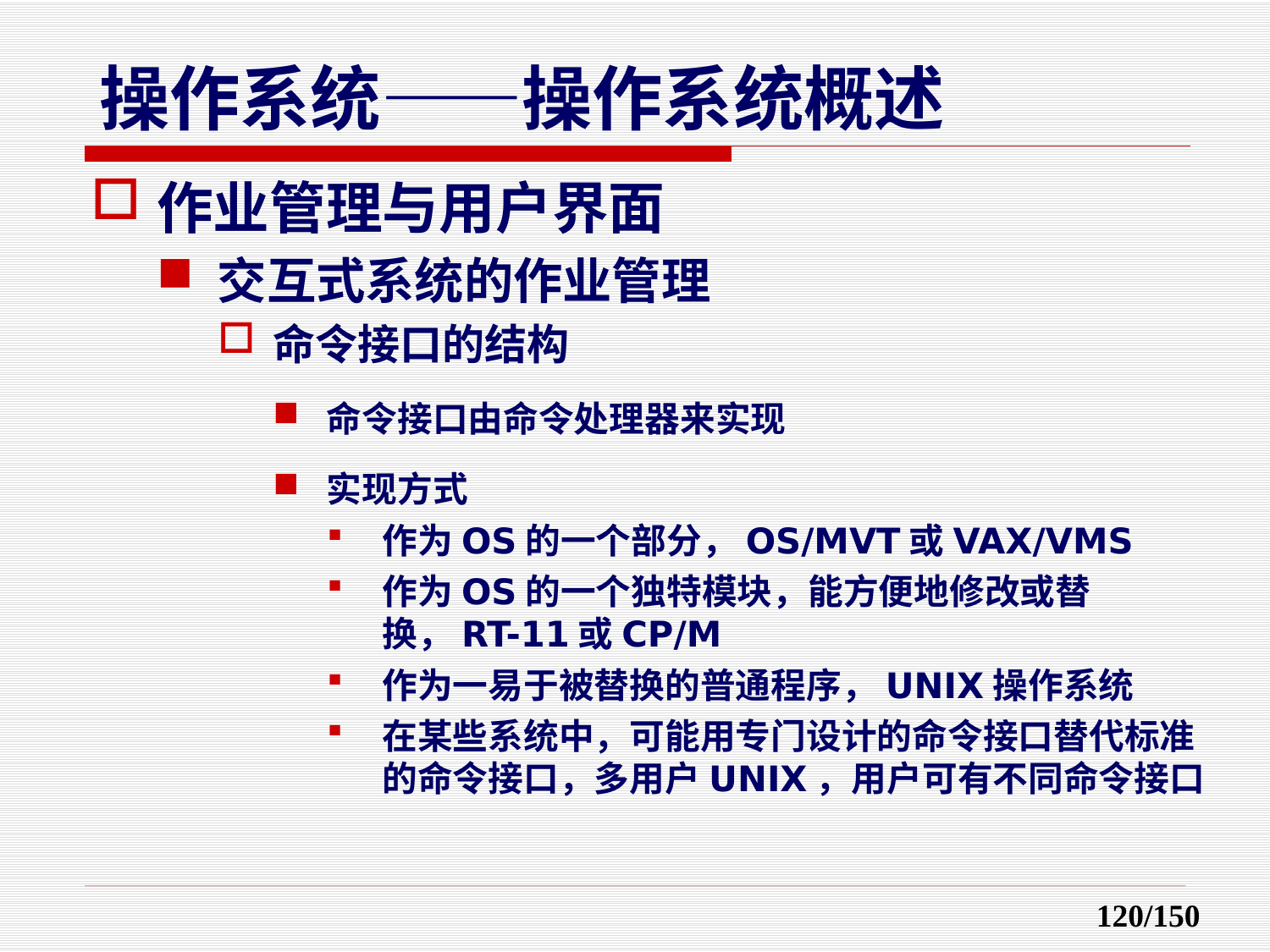

作业管理与用户界面
交互式系统的作业管理
命令接口的结构
命令接口由命令处理器来实现
实现方式
作为OS的一个部分，OS/MVT或VAX/VMS
作为OS的一个独特模块，能方便地修改或替换，RT-11或CP/M
作为一易于被替换的普通程序，UNIX操作系统
在某些系统中，可能用专门设计的命令接口替代标准的命令接口，多用户UNIX，用户可有不同命令接口